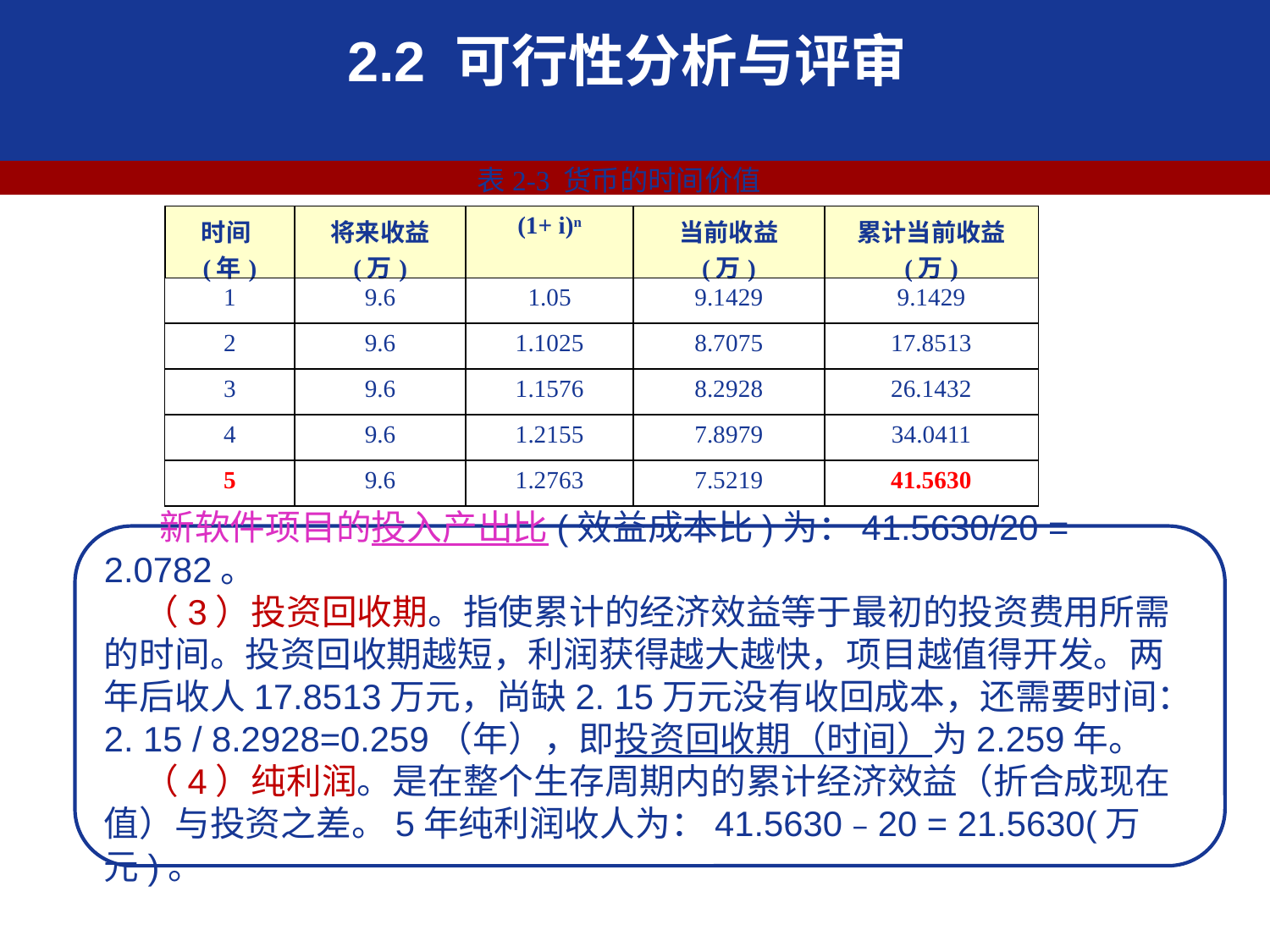

2.2 可行性分析与评审
表2-3 货币的时间价值
| 时间(年) | 将来收益 (万) | (1+ i)n | 当前收益 (万) | 累计当前收益 (万) |
| --- | --- | --- | --- | --- |
| 1 | 9.6 | 1.05 | 9.1429 | 9.1429 |
| 2 | 9.6 | 1.1025 | 8.7075 | 17.8513 |
| 3 | 9.6 | 1.1576 | 8.2928 | 26.1432 |
| 4 | 9.6 | 1.2155 | 7.8979 | 34.0411 |
| 5 | 9.6 | 1.2763 | 7.5219 | 41.5630 |
      新软件项目的投入产出比(效益成本比)为：41.5630/20 = 2.0782。
    （3）投资回收期。指使累计的经济效益等于最初的投资费用所需的时间。投资回收期越短，利润获得越大越快，项目越值得开发。两年后收人17.8513万元，尚缺2. 15万元没有收回成本，还需要时间：
2. 15 / 8.2928=0.259（年），即投资回收期（时间）为2.259年。
    （4）纯利润。是在整个生存周期内的累计经济效益（折合成现在值）与投资之差。5年纯利润收人为：41.5630﹣20 = 21.5630(万元)。